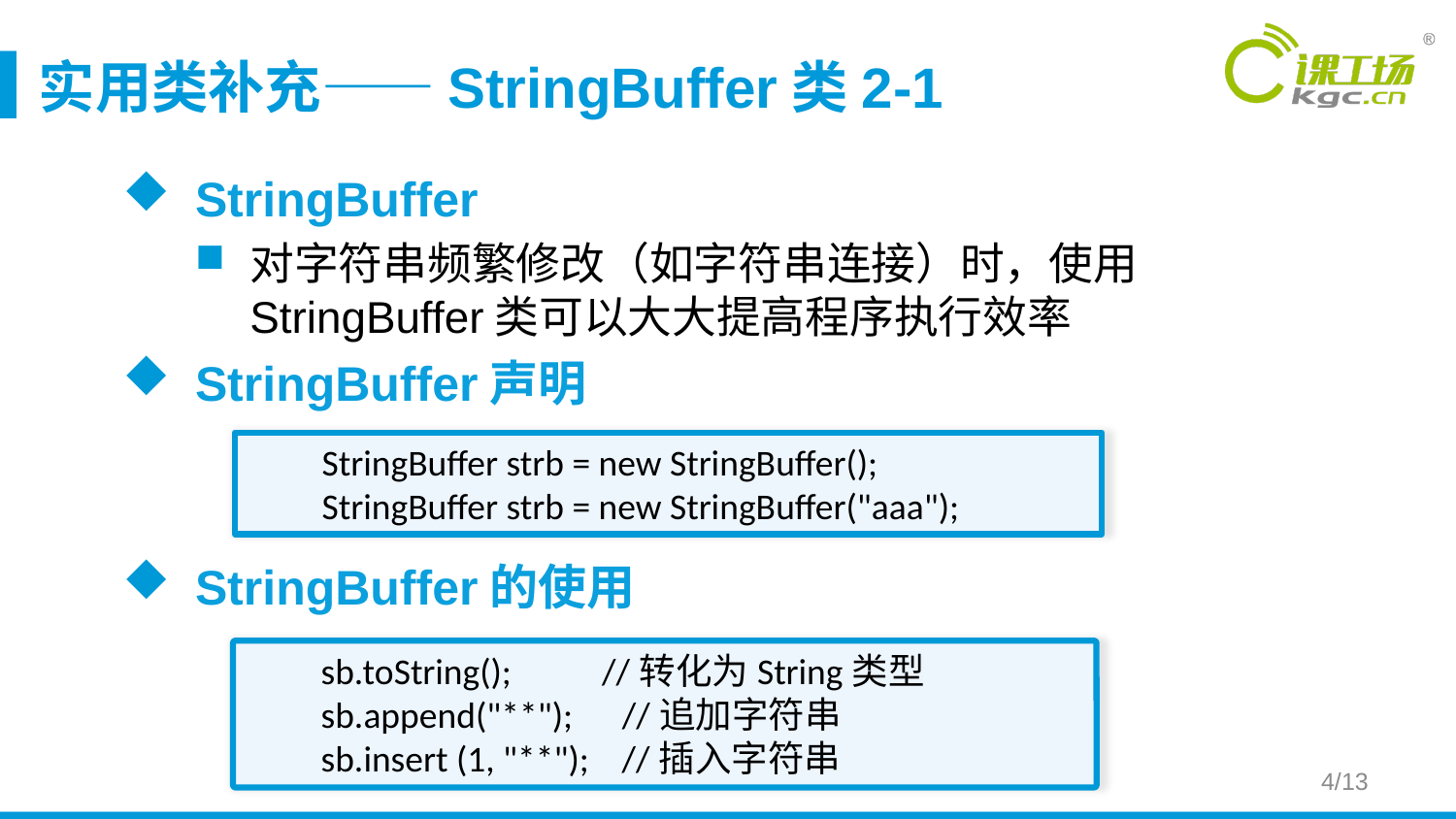

# 实用类补充——StringBuffer类2-1
StringBuffer
对字符串频繁修改（如字符串连接）时，使用StringBuffer类可以大大提高程序执行效率
StringBuffer声明

StringBuffer的使用

StringBuffer strb = new StringBuffer();
StringBuffer strb = new StringBuffer("aaa");
sb.toString();           //转化为String类型
sb.append("**");      //追加字符串
sb.insert (1, "**");    //插入字符串
4/13